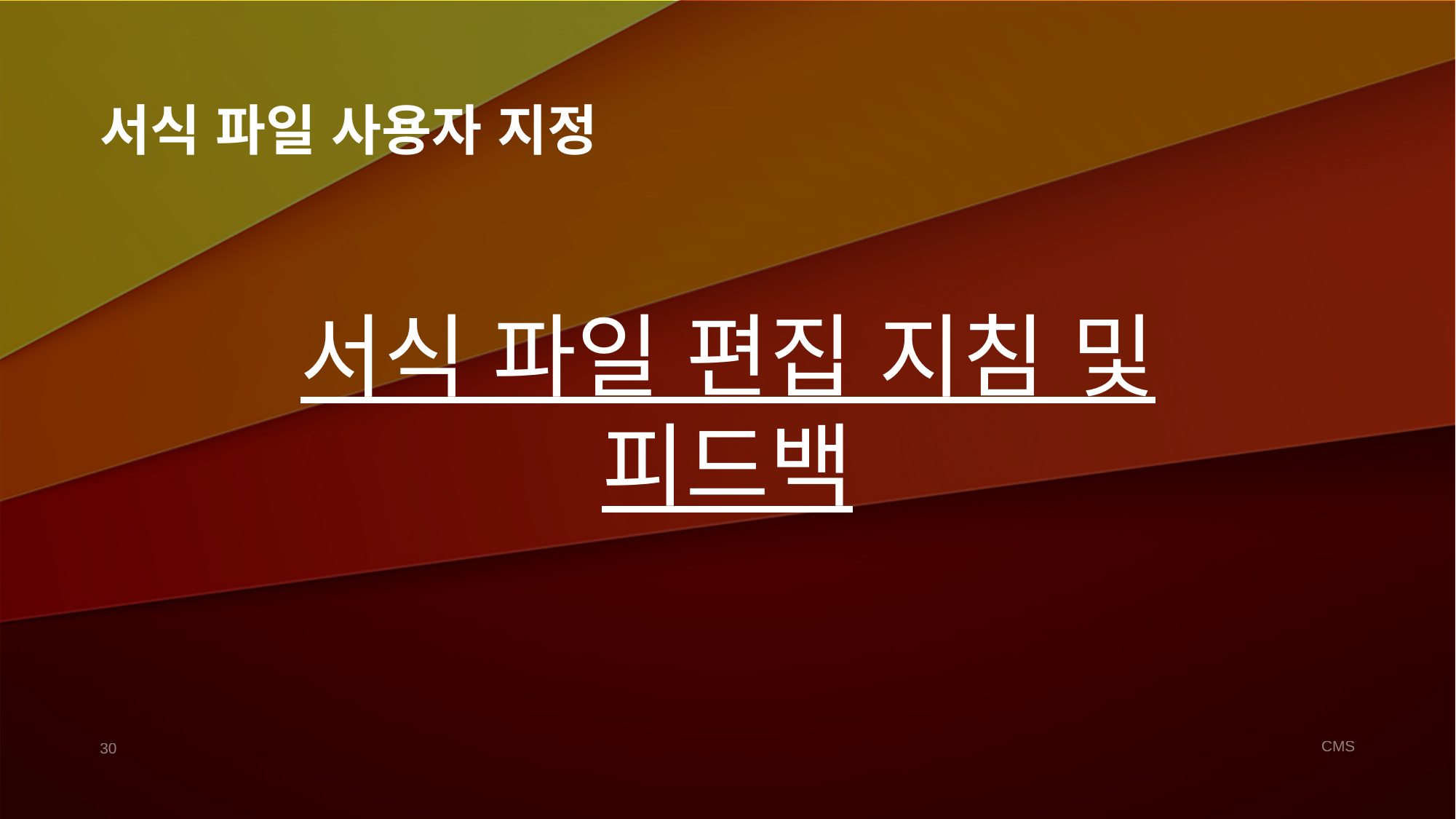

# 서식 파일 사용자 지정
서식 파일 편집 지침 및 피드백
30
CMS